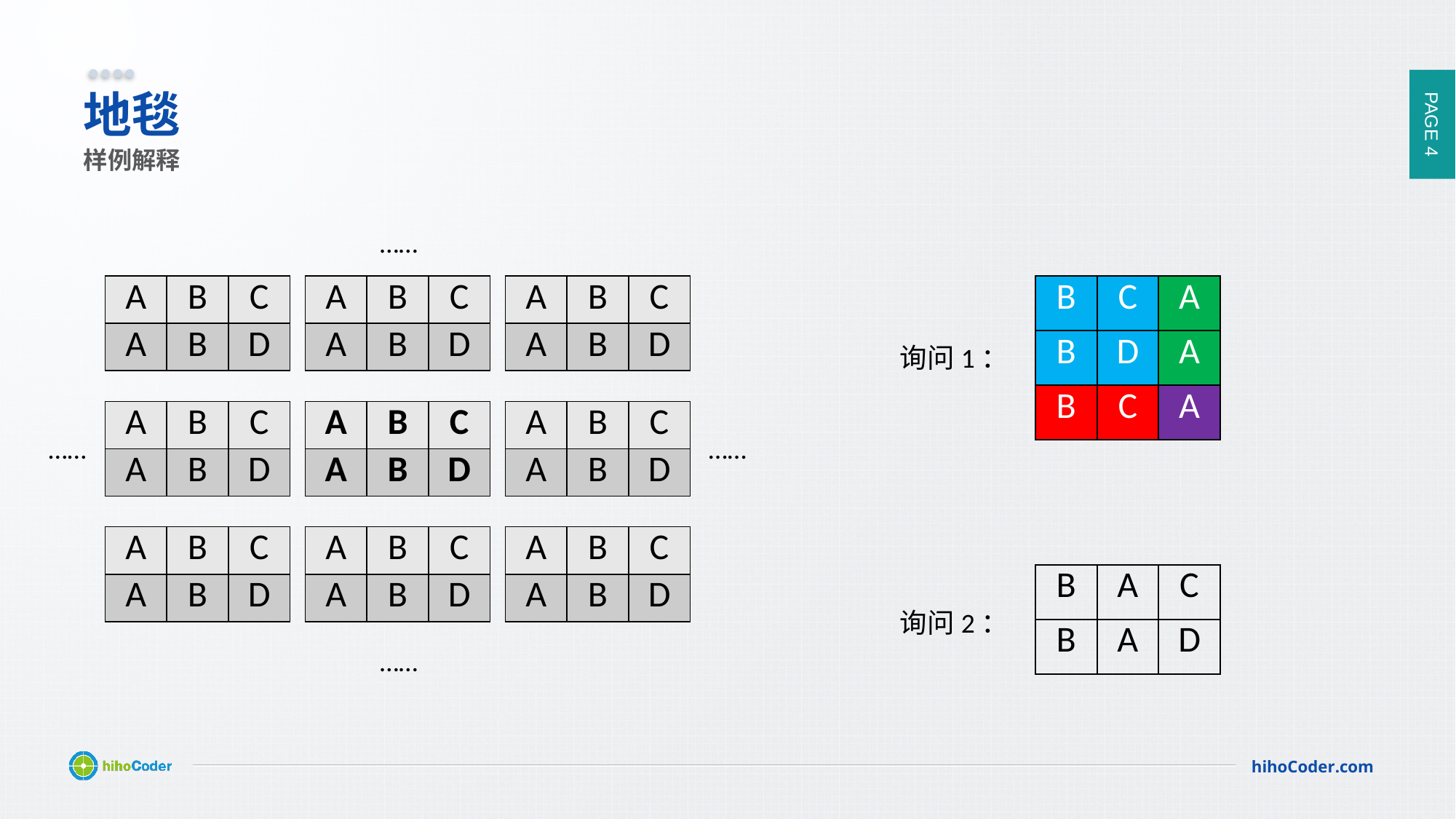

# 地毯
样例解释

……
| A | B | C |
| --- | --- | --- |
| A | B | D |
| A | B | C |
| --- | --- | --- |
| A | B | D |
| A | B | C |
| --- | --- | --- |
| A | B | D |
| B | C | A |
| --- | --- | --- |
| B | D | A |
| B | C | A |
询问1：
| A | B | C |
| --- | --- | --- |
| A | B | D |
| A | B | C |
| --- | --- | --- |
| A | B | D |
| A | B | C |
| --- | --- | --- |
| A | B | D |
……
……
| A | B | C |
| --- | --- | --- |
| A | B | D |
| A | B | C |
| --- | --- | --- |
| A | B | D |
| A | B | C |
| --- | --- | --- |
| A | B | D |
| B | A | C |
| --- | --- | --- |
| B | A | D |
询问2：
……